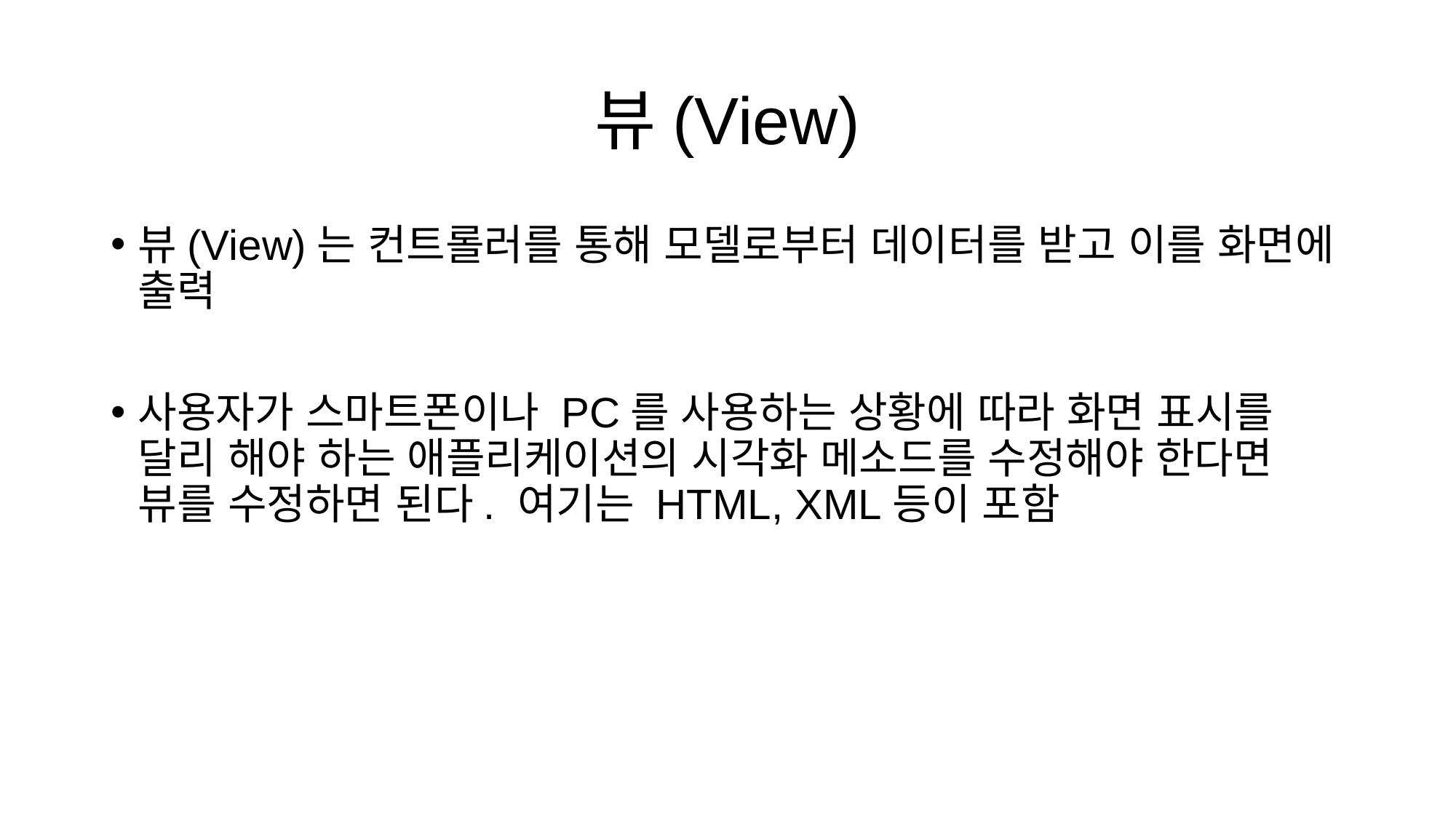

# 뷰(View)
뷰(View)는 컨트롤러를 통해 모델로부터 데이터를 받고 이를 화면에 출력

사용자가 스마트폰이나 PC를 사용하는 상황에 따라 화면 표시를 달리 해야 하는 애플리케이션의 시각화 메소드를 수정해야 한다면 뷰를 수정하면 된다. 여기는 HTML, XML등이 포함